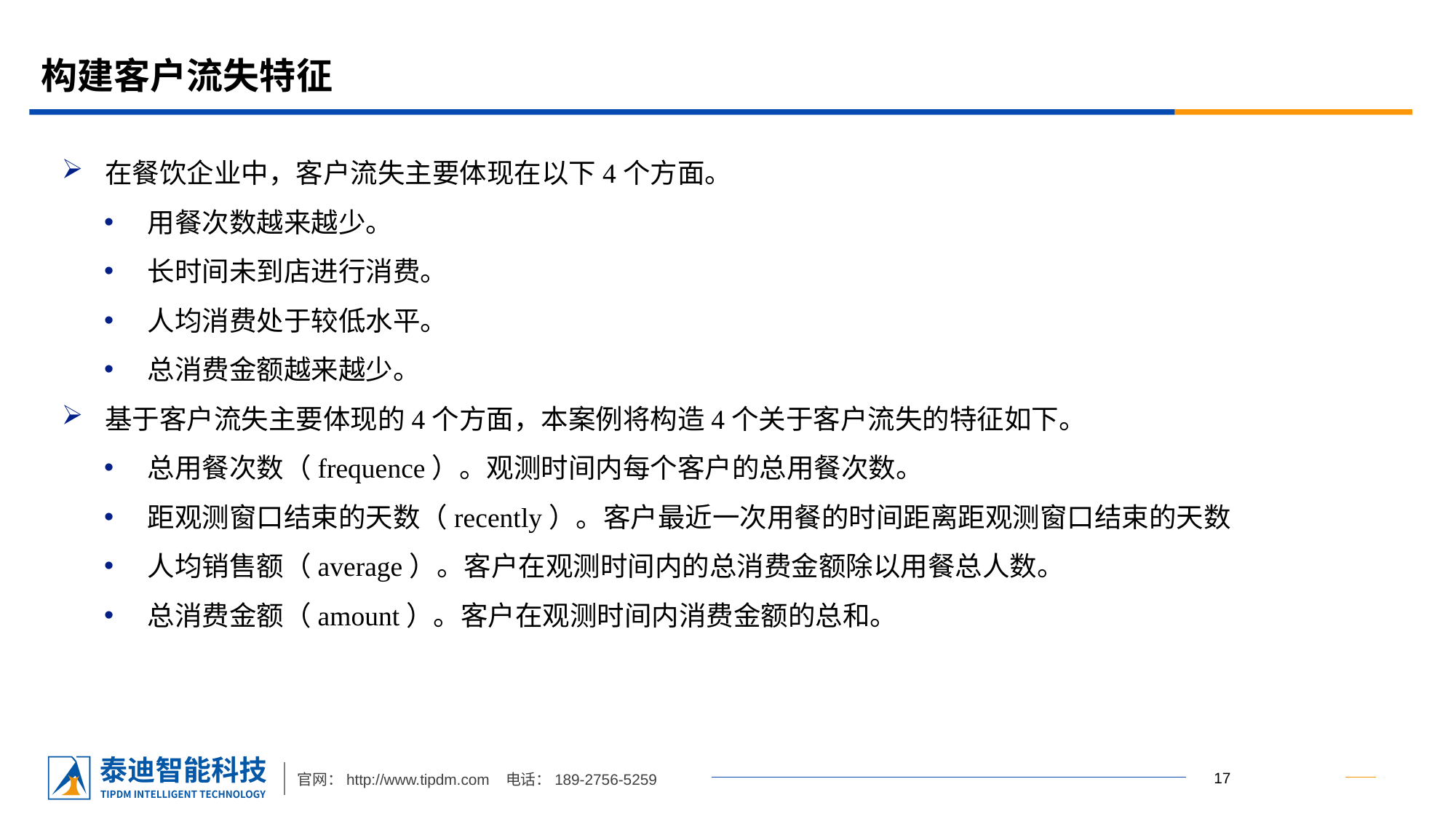

# 构建客户流失特征
在餐饮企业中，客户流失主要体现在以下4个方面。
用餐次数越来越少。
长时间未到店进行消费。
人均消费处于较低水平。
总消费金额越来越少。
基于客户流失主要体现的4个方面，本案例将构造4个关于客户流失的特征如下。
总用餐次数（frequence）。观测时间内每个客户的总用餐次数。
距观测窗口结束的天数（recently）。客户最近一次用餐的时间距离距观测窗口结束的天数
人均销售额（average）。客户在观测时间内的总消费金额除以用餐总人数。
总消费金额（amount）。客户在观测时间内消费金额的总和。